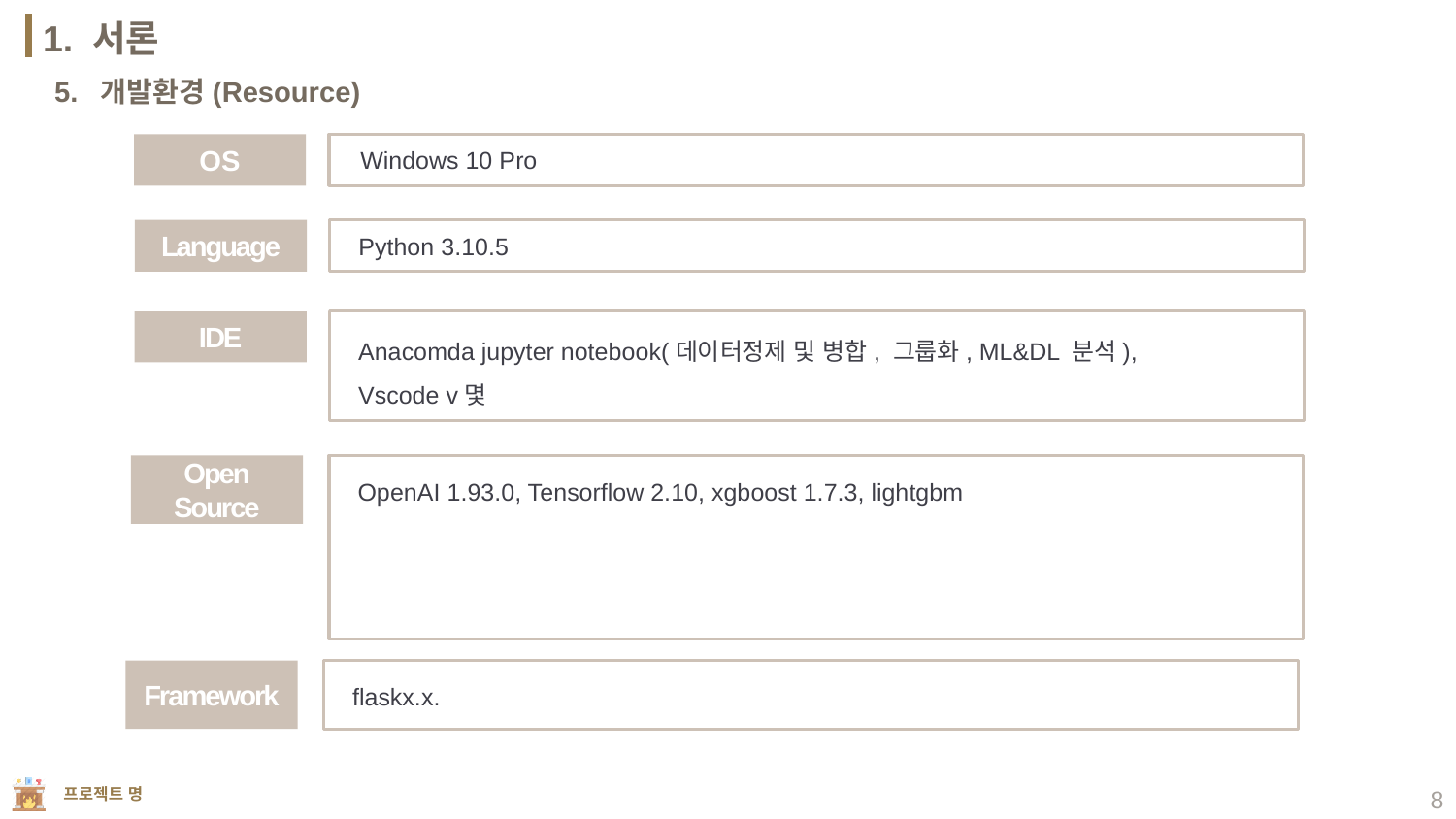

1. 서론
5.  개발환경(Resource)
Windows 10 Pro
OS
Language
Python 3.10.5
IDE
Anacomda jupyter notebook(데이터정제 및 병합, 그룹화, ML&DL 분석),
Vscode v몇
Open
Source
OpenAI 1.93.0, Tensorflow 2.10, xgboost 1.7.3, lightgbm
Framework
flaskx.x.
8